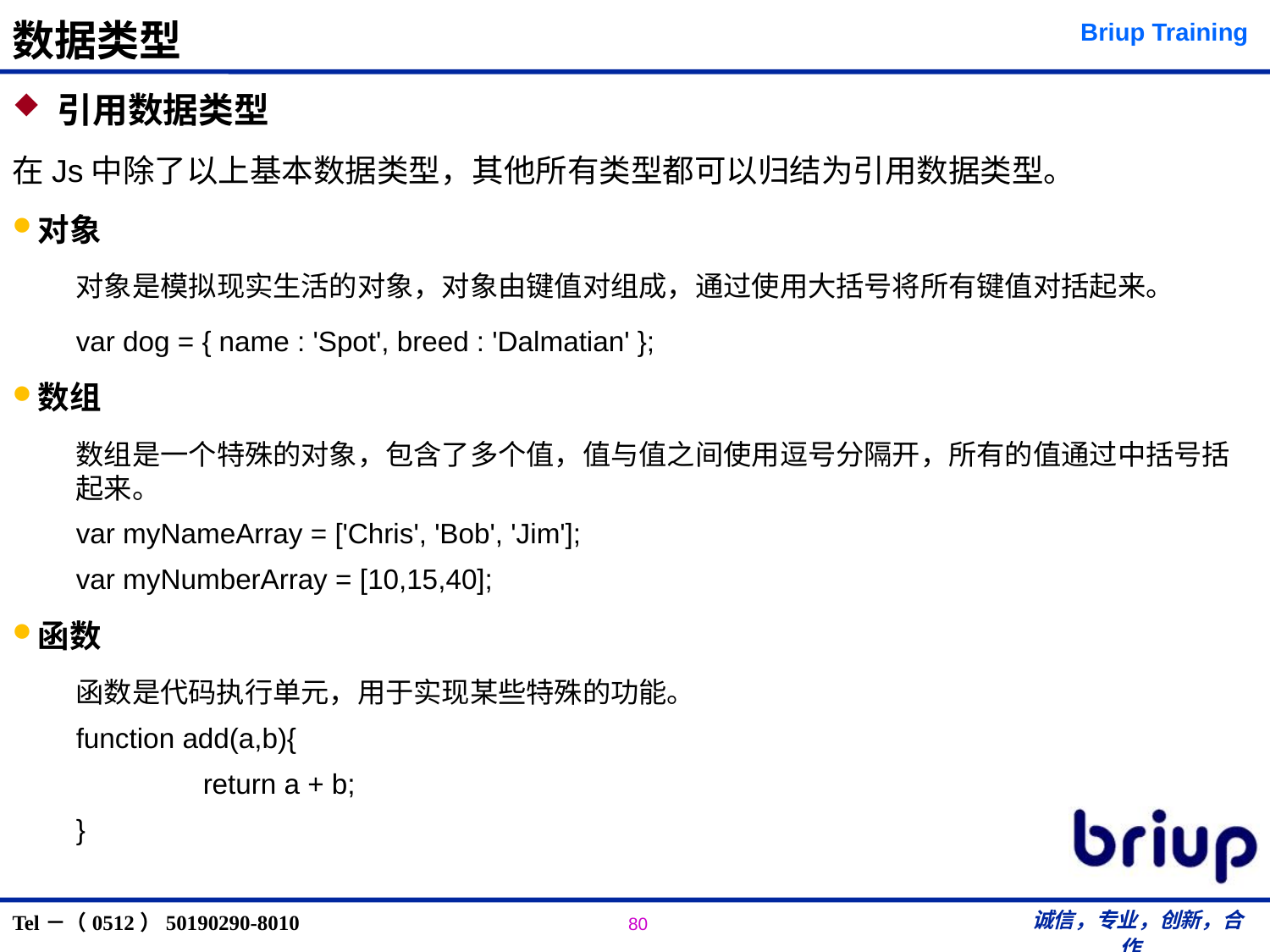

# 数据类型
 引用数据类型
在Js中除了以上基本数据类型，其他所有类型都可以归结为引用数据类型。
对象
对象是模拟现实生活的对象，对象由键值对组成，通过使用大括号将所有键值对括起来。
var dog = { name : 'Spot', breed : 'Dalmatian' };
数组
数组是一个特殊的对象，包含了多个值，值与值之间使用逗号分隔开，所有的值通过中括号括起来。
var myNameArray = ['Chris', 'Bob', 'Jim'];
var myNumberArray = [10,15,40];
函数
函数是代码执行单元，用于实现某些特殊的功能。
function add(a,b){
	return a + b;
}